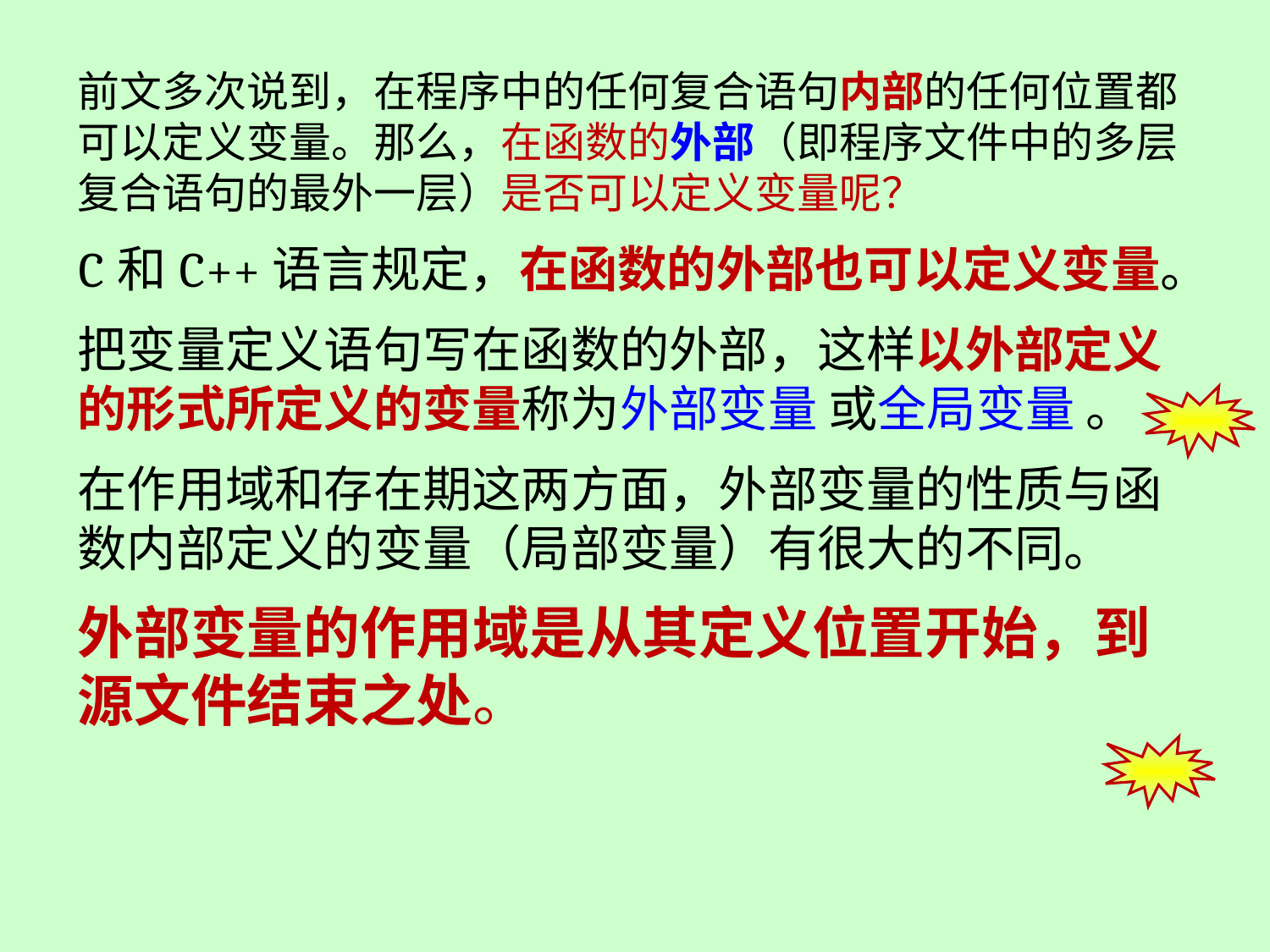

前文多次说到，在程序中的任何复合语句内部的任何位置都可以定义变量。那么，在函数的外部（即程序文件中的多层复合语句的最外一层）是否可以定义变量呢？
C和C++语言规定，在函数的外部也可以定义变量。
把变量定义语句写在函数的外部，这样以外部定义的形式所定义的变量称为外部变量 或全局变量 。
在作用域和存在期这两方面，外部变量的性质与函数内部定义的变量（局部变量）有很大的不同。
外部变量的作用域是从其定义位置开始，到源文件结束之处。

4